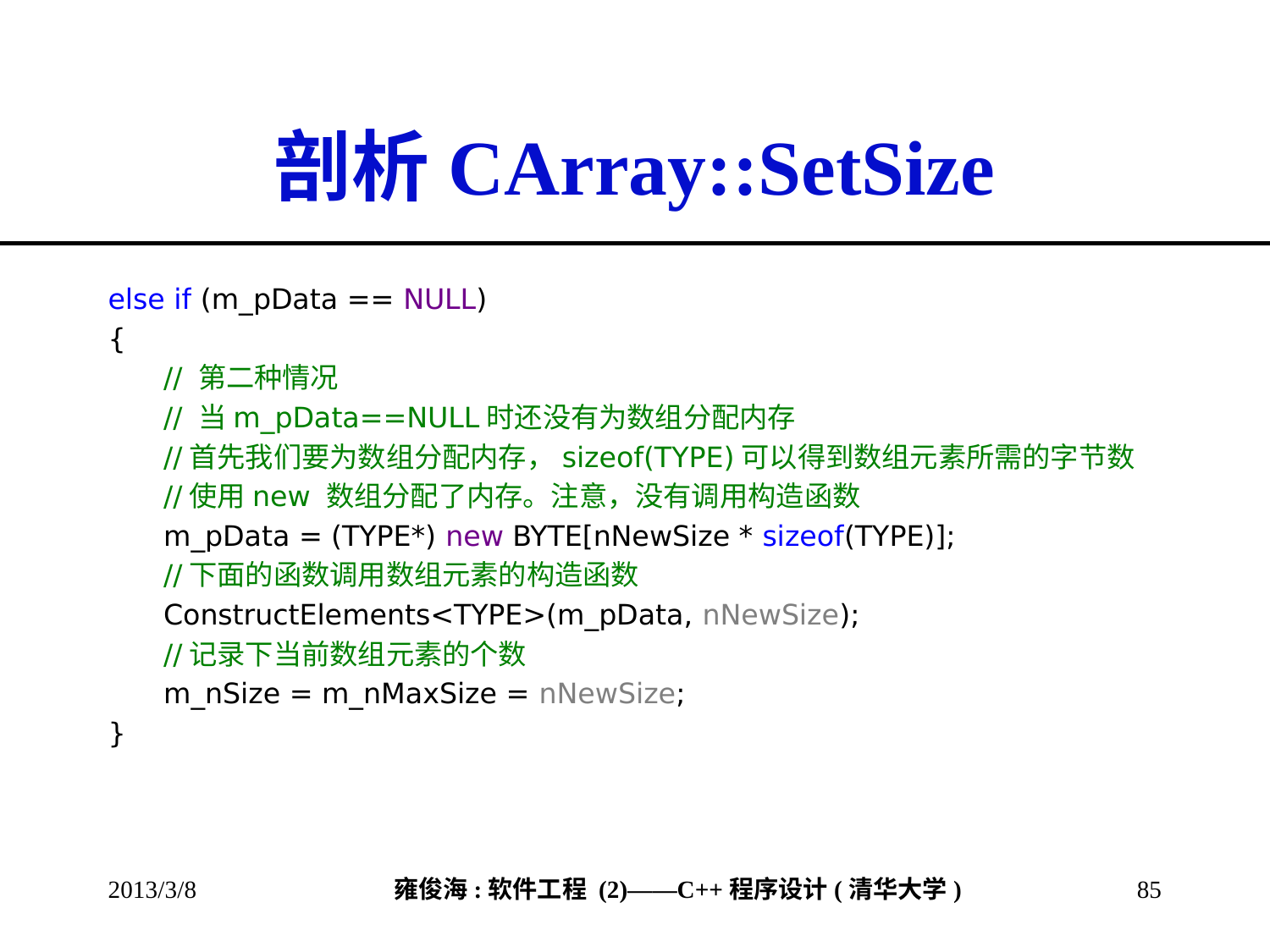

# 剖析CArray::SetSize
else if (m_pData == NULL)
{
// 第二种情况
// 当m_pData==NULL时还没有为数组分配内存
//首先我们要为数组分配内存，sizeof(TYPE)可以得到数组元素所需的字节数
//使用new 数组分配了内存。注意，没有调用构造函数
m_pData = (TYPE*) new BYTE[nNewSize * sizeof(TYPE)];
//下面的函数调用数组元素的构造函数
ConstructElements<TYPE>(m_pData, nNewSize);
//记录下当前数组元素的个数
m_nSize = m_nMaxSize = nNewSize;
}
2013/3/8
85